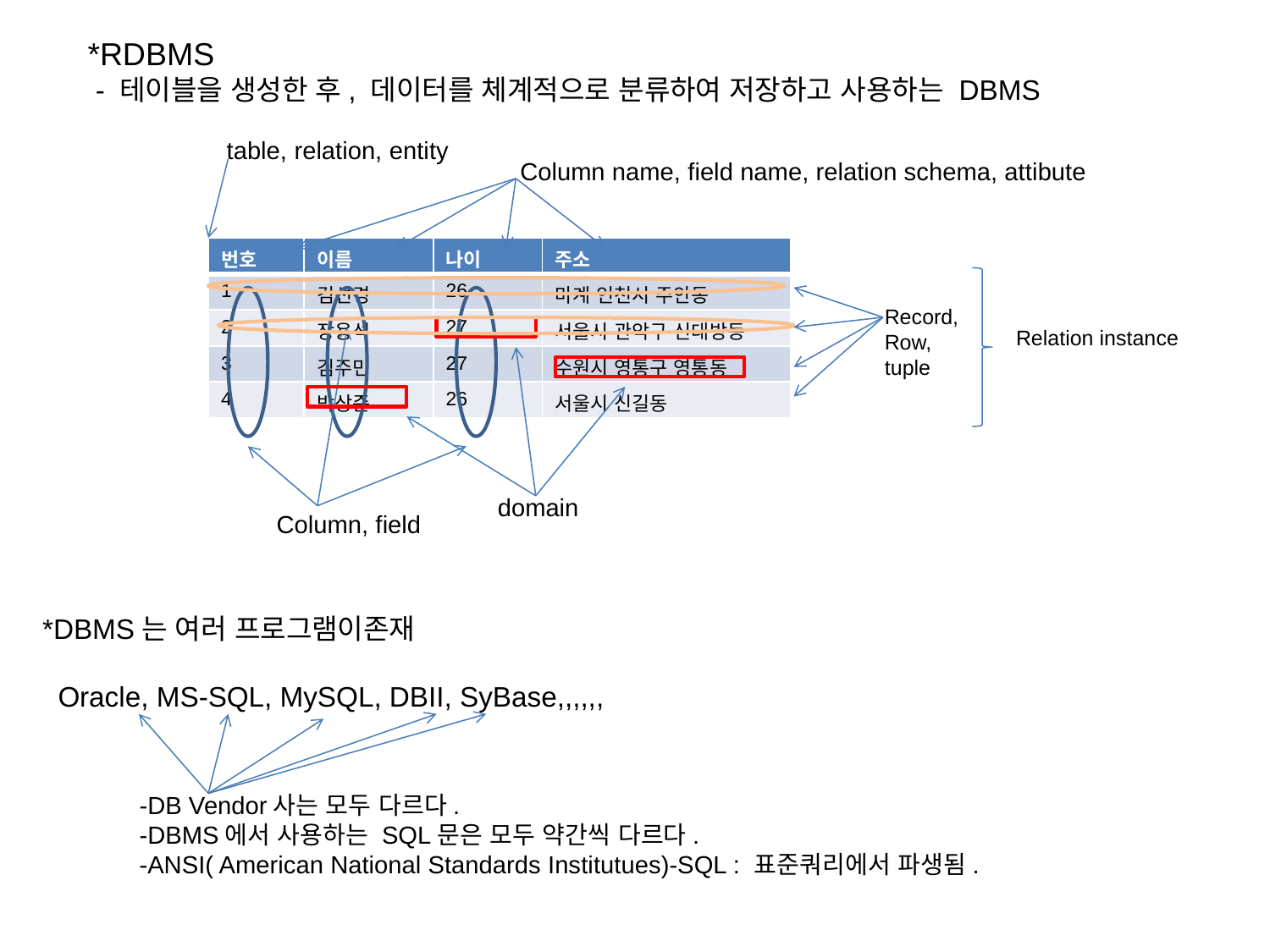

*RDBMS
 - 테이블을 생성한 후, 데이터를 체계적으로 분류하여 저장하고 사용하는 DBMS
table, relation, entity
Column name, field name, relation schema, attibute
| 번호 | 이름 | 나이 | 주소 |
| --- | --- | --- | --- |
| 1 | 김선경 | 26 | 마계 인천시 주안동 |
| 2 | 장용석 | 27 | 서울시 관악구 신대방동 |
| 3 | 김주민 | 27 | 수원시 영통구 영통동 |
| 4 | 박상준 | 26 | 서울시 신길동 |

Record,
Row,
tuple

Relation instance

domain
Column, field
*DBMS는 여러 프로그램이존재

  Oracle, MS-SQL, MySQL, DBII, SyBase,,,,,,
-DB Vendor사는 모두 다르다.
-DBMS에서 사용하는 SQL문은 모두 약간씩 다르다.
-ANSI( American National Standards Institutues)-SQL : 표준쿼리에서 파생됨.